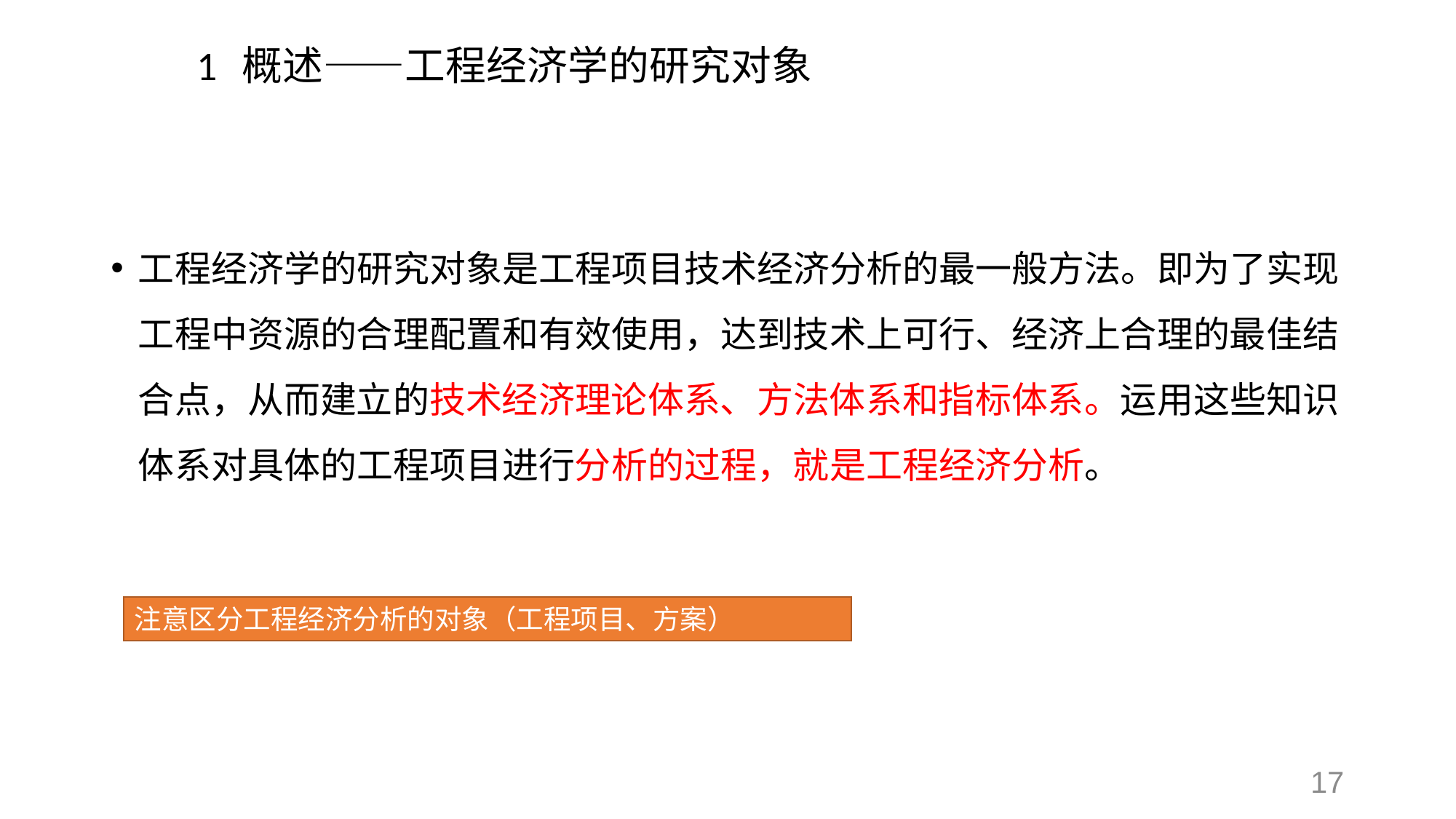

# 1  概述——工程经济学的研究对象
工程经济学的研究对象是工程项目技术经济分析的最一般方法。即为了实现工程中资源的合理配置和有效使用，达到技术上可行、经济上合理的最佳结合点，从而建立的技术经济理论体系、方法体系和指标体系。运用这些知识体系对具体的工程项目进行分析的过程，就是工程经济分析。

注意区分工程经济分析的对象（工程项目、方案）
17